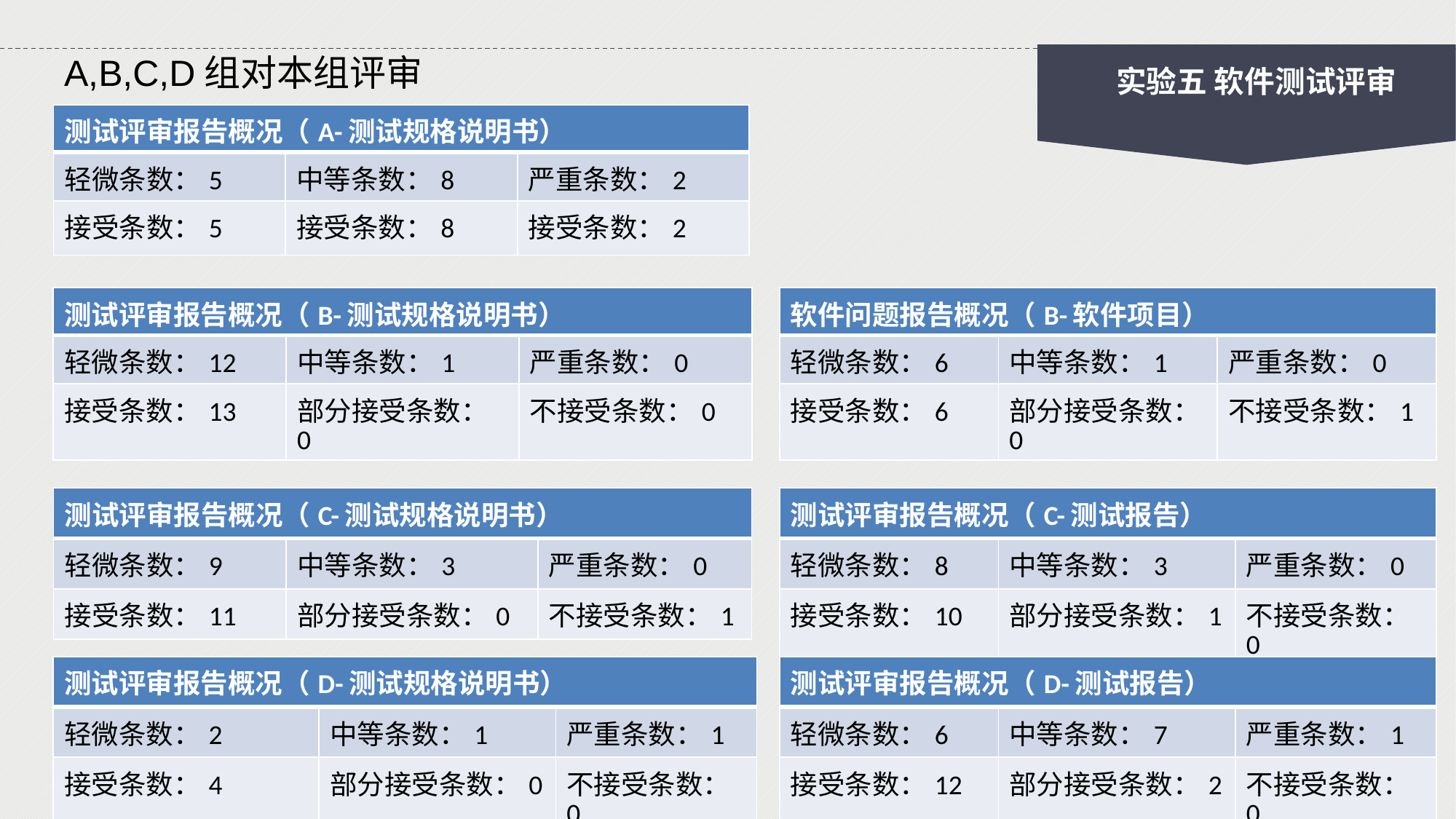

A,B,C,D组对本组评审

实验五 软件测试评审
| 测试评审报告概况（A-测试规格说明书） |  |  |
| --- | --- | --- |
| 轻微条数：5 | 中等条数：8 | 严重条数：2 |
| 接受条数：5 | 接受条数：8 | 接受条数：2 |
A,B,C,D组对本组进行评审
| 测试评审报告概况（B-测试规格说明书） |  |  |
| --- | --- | --- |
| 轻微条数：12 | 中等条数：1 | 严重条数：0 |
| 接受条数：13 | 部分接受条数：0 | 不接受条数：0 |
| 软件问题报告概况（B-软件项目） |  |  |
| --- | --- | --- |
| 轻微条数：6 | 中等条数：1 | 严重条数：0 |
| 接受条数：6 | 部分接受条数：0 | 不接受条数：1 |
| 测试评审报告概况（C-测试规格说明书） |  |  |
| --- | --- | --- |
| 轻微条数：9 | 中等条数：3 | 严重条数：0 |
| 接受条数：11 | 部分接受条数：0 | 不接受条数：1 |
| 测试评审报告概况（C-测试报告） |  |  |
| --- | --- | --- |
| 轻微条数：8 | 中等条数：3 | 严重条数：0 |
| 接受条数：10 | 部分接受条数：1 | 不接受条数：0 |
| 测试评审报告概况（D-测试规格说明书） |  |  |
| --- | --- | --- |
| 轻微条数：2 | 中等条数：1 | 严重条数：1 |
| 接受条数：4 | 部分接受条数：0 | 不接受条数：0 |
| 测试评审报告概况（D-测试报告） |  |  |
| --- | --- | --- |
| 轻微条数：6 | 中等条数：7 | 严重条数：1 |
| 接受条数：12 | 部分接受条数：2 | 不接受条数：0 |
2020年6月12日星期五3时39分19秒